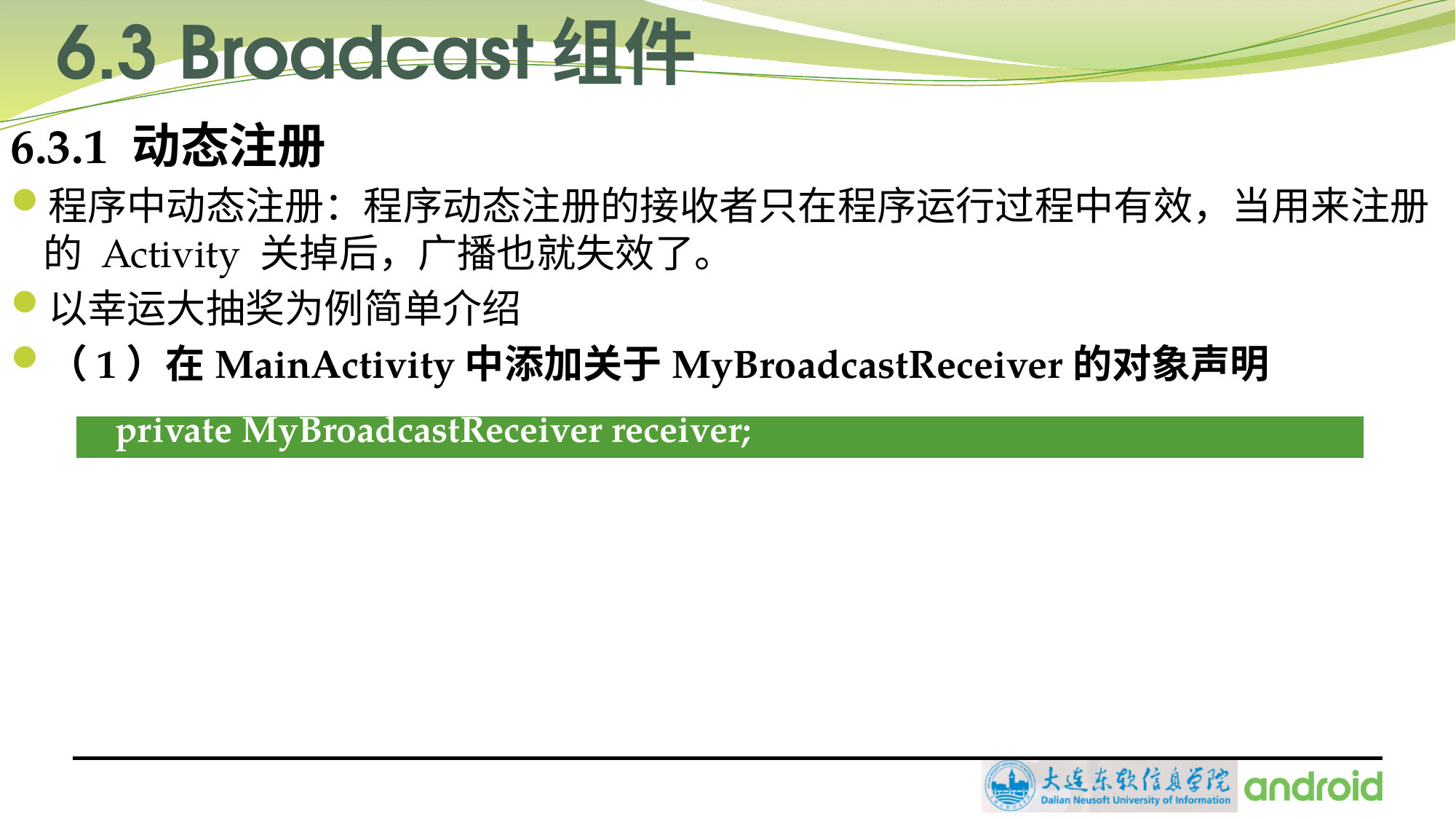

# 6.3 Broadcast组件
6.3.1 动态注册
程序中动态注册：程序动态注册的接收者只在程序运行过程中有效，当用来注册的 Activity 关掉后，广播也就失效了。
以幸运大抽奖为例简单介绍
（1）在MainActivity中添加关于MyBroadcastReceiver的对象声明

| private MyBroadcastReceiver receiver; |
| --- |